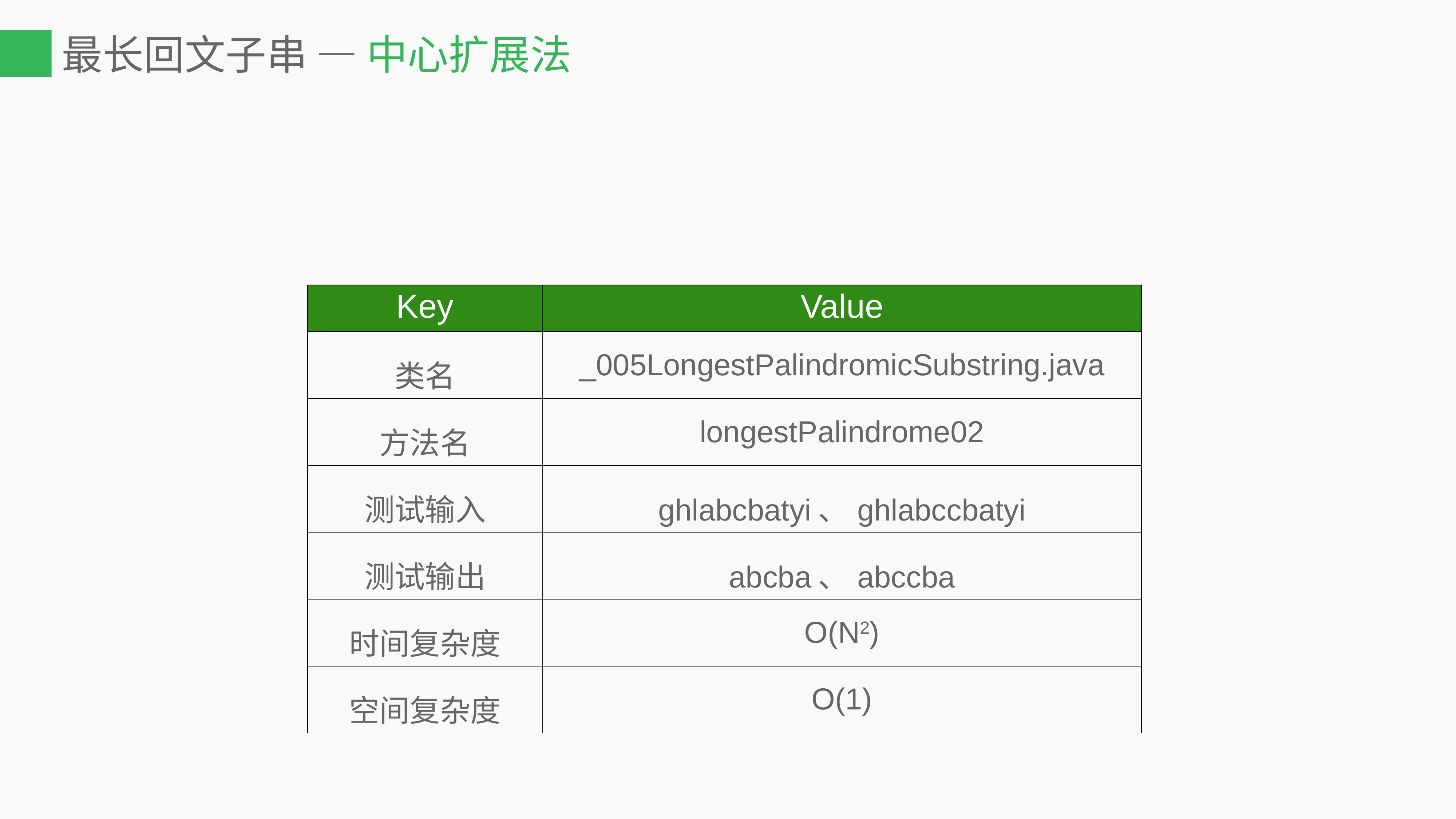

# 最长回文子串 — 中心扩展法

| Key | Value |
| --- | --- |
| 类名 | \_005LongestPalindromicSubstring.java |
| 方法名 | longestPalindrome02 |
| 测试输入 | ghlabcbatyi、ghlabccbatyi |
| 测试输出 | abcba、abccba |
| 时间复杂度 | O(N2) |
| 空间复杂度 | O(1) |